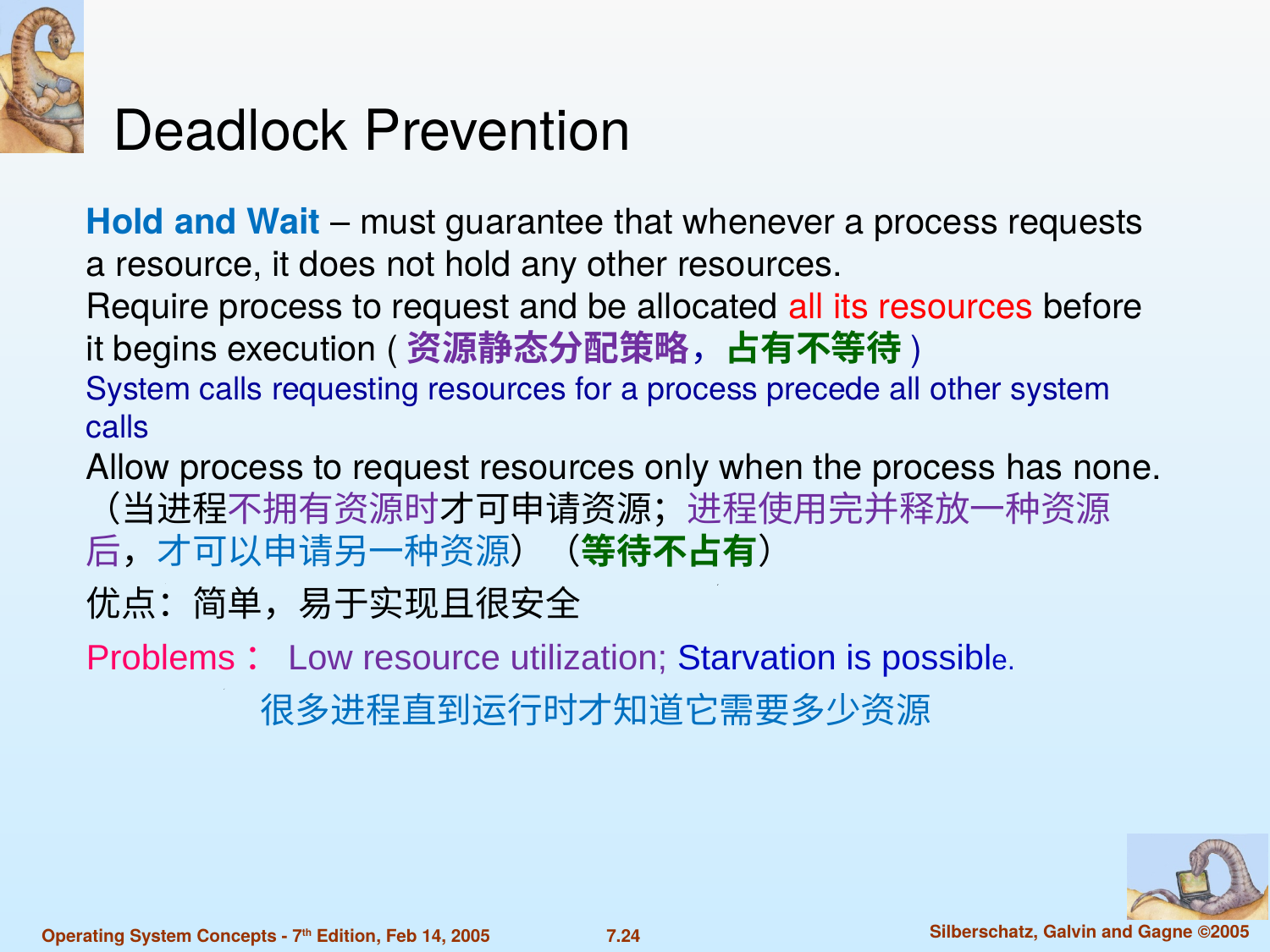

Deadlock Prevention
Hold and Wait – must guarantee that whenever a process requests a resource, it does not hold any other resources.
Require process to request and be allocated all its resources before it begins execution (资源静态分配策略，占有不等待)
System calls requesting resources for a process precede all other system calls
Allow process to request resources only when the process has none. （当进程不拥有资源时才可申请资源；进程使用完并释放一种资源后，才可以申请另一种资源）（等待不占有）
优点：简单，易于实现且很安全
Problems：Low resource utilization; Starvation is possible.
             很多进程直到运行时才知道它需要多少资源